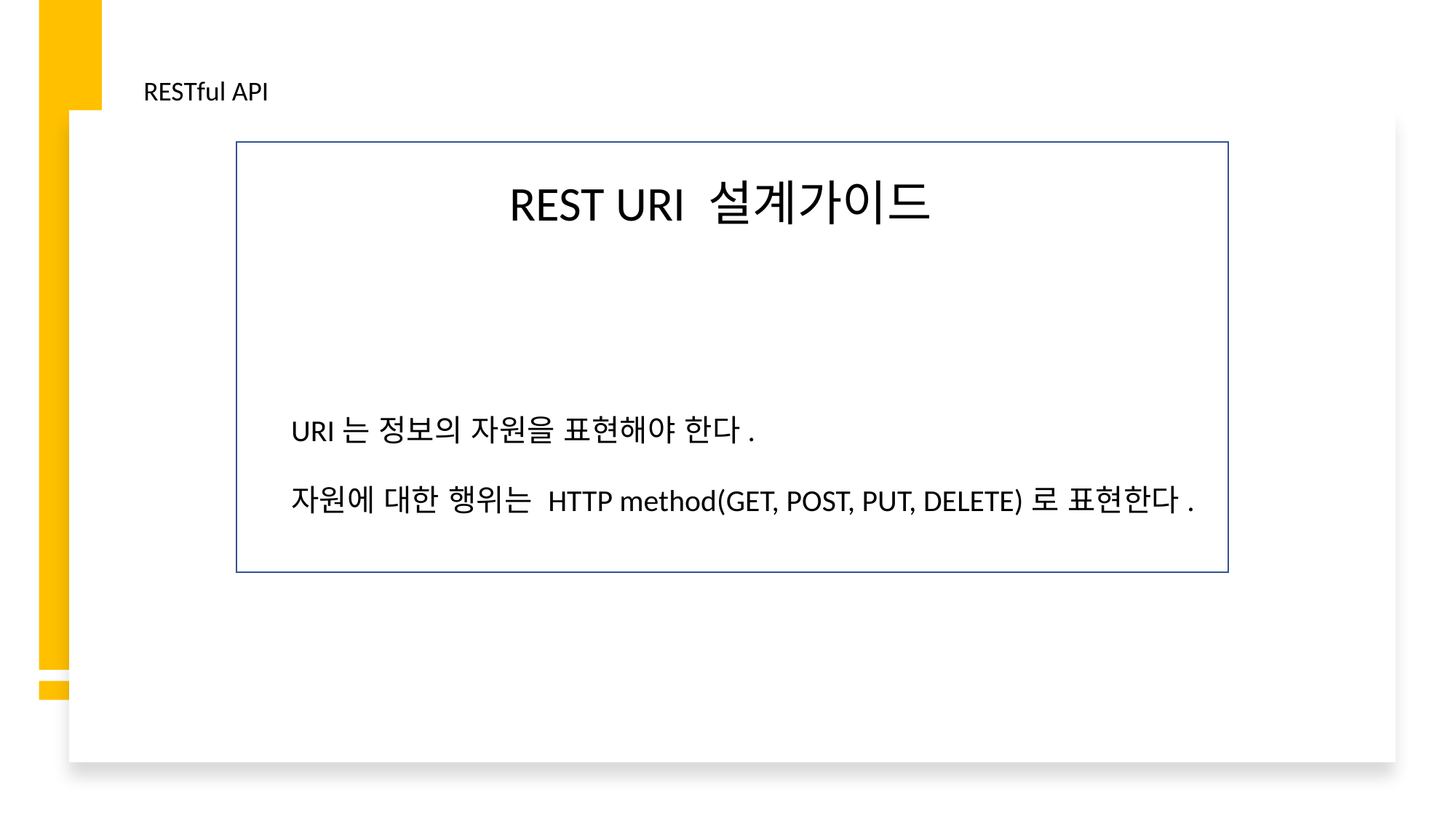

RESTful API

REST URI 설계가이드

URI는 정보의 자원을 표현해야 한다.
자원에 대한 행위는 HTTP method(GET, POST, PUT, DELETE)로 표현한다.